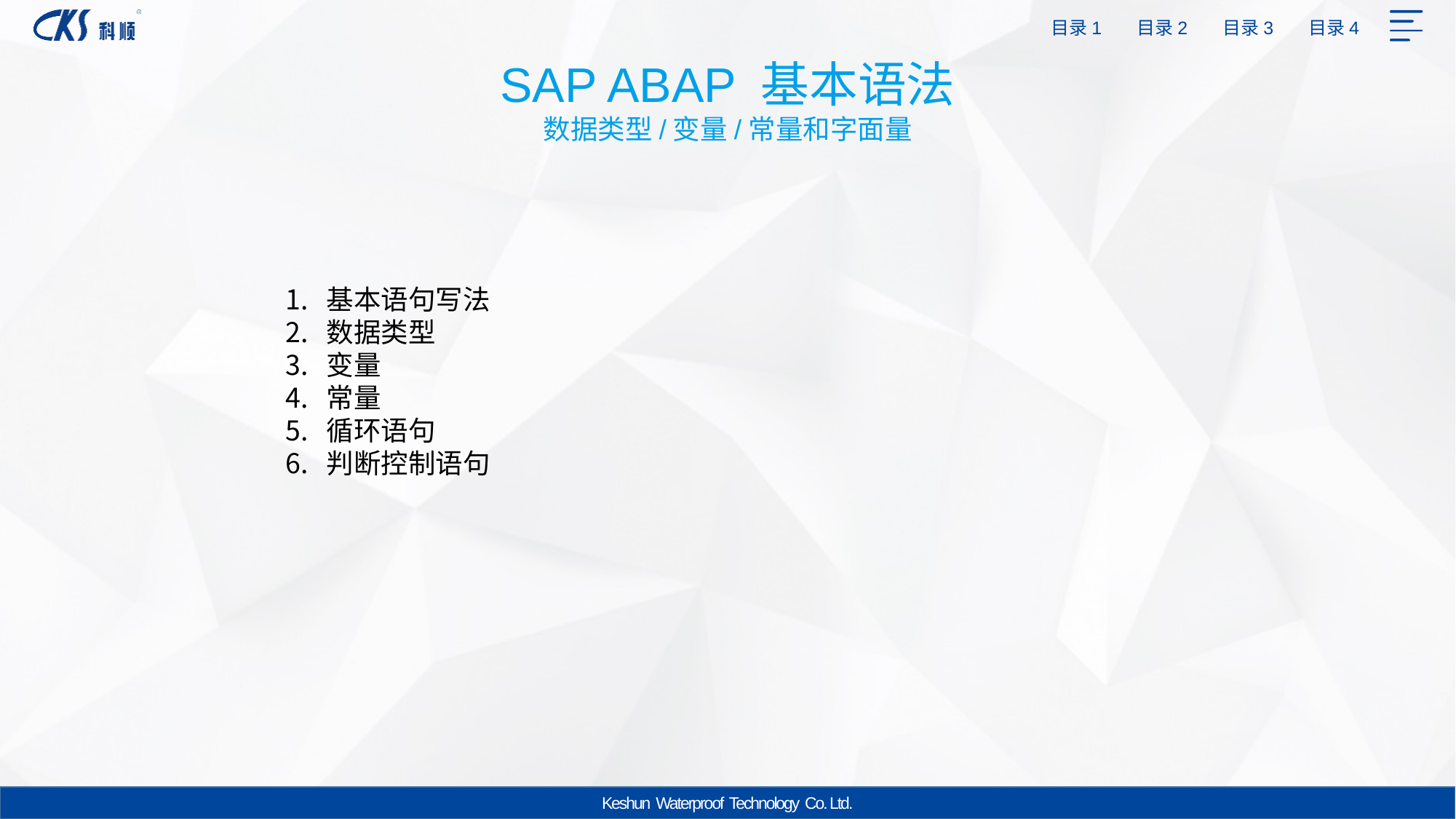

SAP ABAP 基本语法
数据类型/变量/常量和字面量
基本语句写法
数据类型
变量
常量
循环语句
判断控制语句

Keshun  Waterproof  Technology  Co. Ltd.